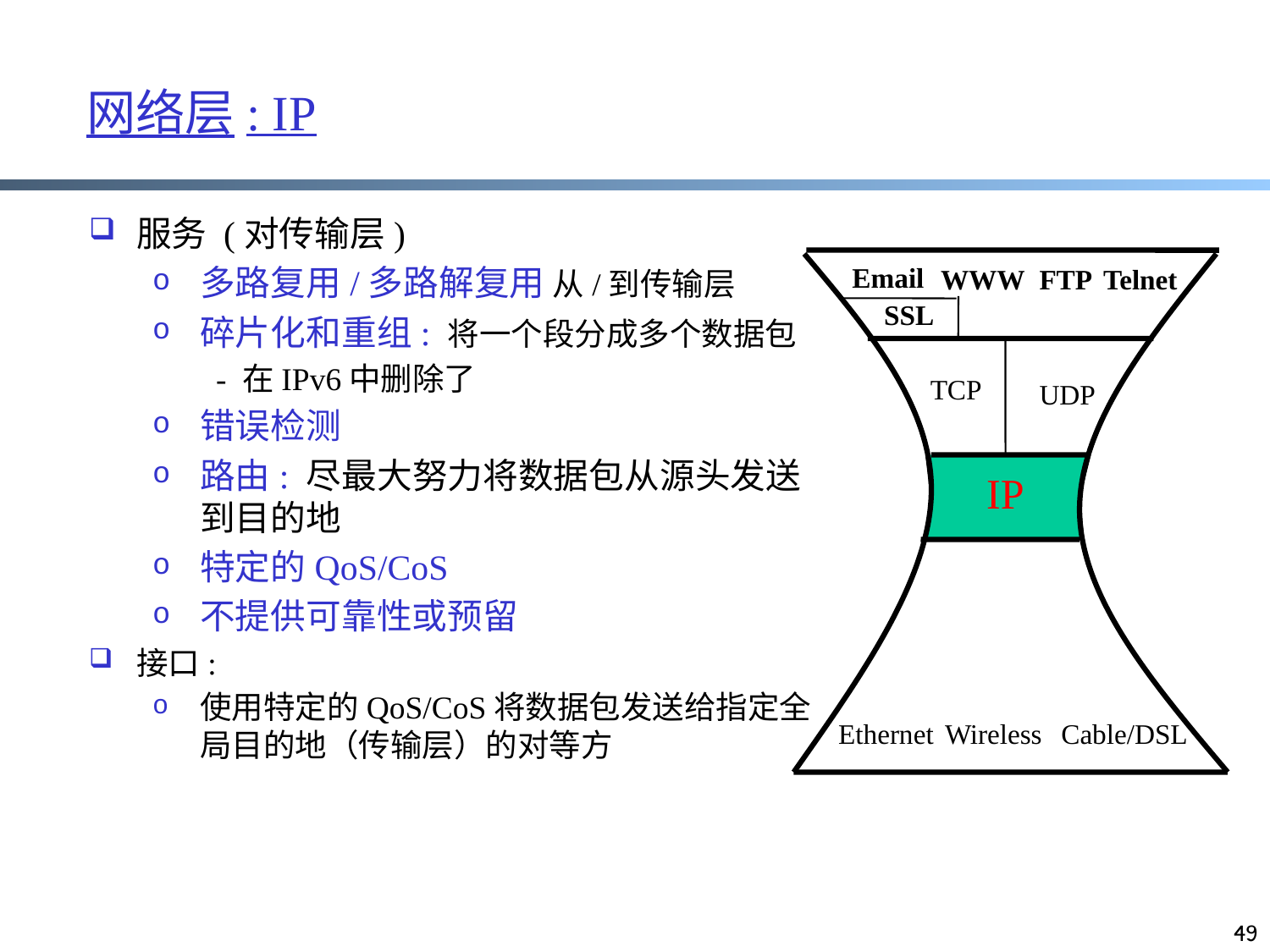

网络层: IP
服务 (对传输层)
多路复用/多路解复用 从/到传输层
碎片化和重组: 将一个段分成多个数据包
- 在IPv6中删除了
错误检测
路由: 尽最大努力将数据包从源头发送到目的地
特定的QoS/CoS
不提供可靠性或预留
接口:
使用特定的QoS/CoS将数据包发送给指定全局目的地（传输层）的对等方

Email
WWW
FTP
Telnet

SSL

TCP
UDP

IP

Ethernet
Wireless
Cable/DSL

49